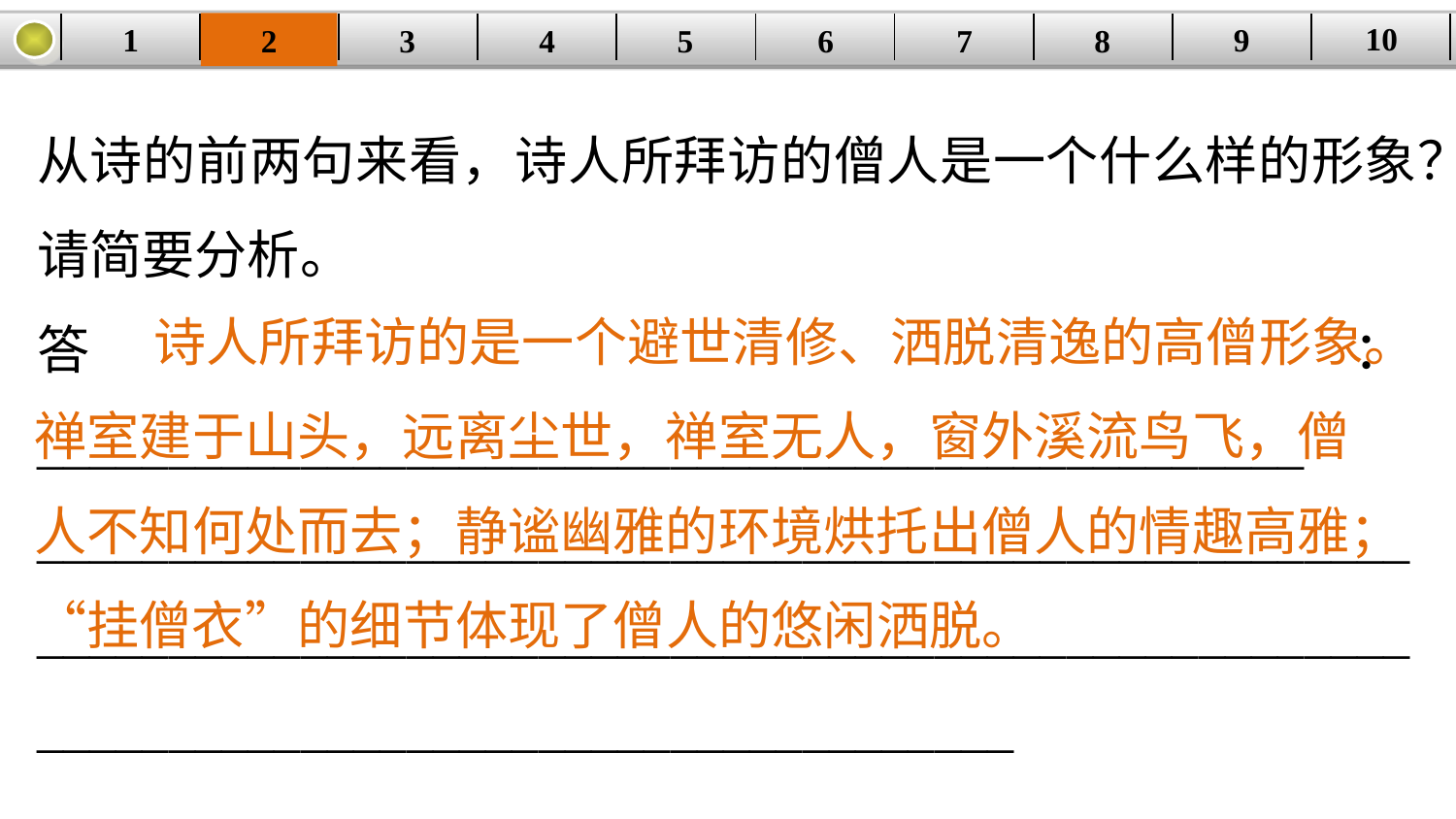

10

9
1
3
4
5
6
8
2
|  |  |  |  |  |  |  |  |  |  |
| --- | --- | --- | --- | --- | --- | --- | --- | --- | --- |
7

从诗的前两句来看，诗人所拜访的僧人是一个什么样的形象？请简要分析。
答：________________________________________________
_____________________________________________________________________________________________________________________________________________
         诗人所拜访的是一个避世清修、洒脱清逸的高僧形象。禅室建于山头，远离尘世，禅室无人，窗外溪流鸟飞，僧人不知何处而去；静谧幽雅的环境烘托出僧人的情趣高雅；“挂僧衣”的细节体现了僧人的悠闲洒脱。